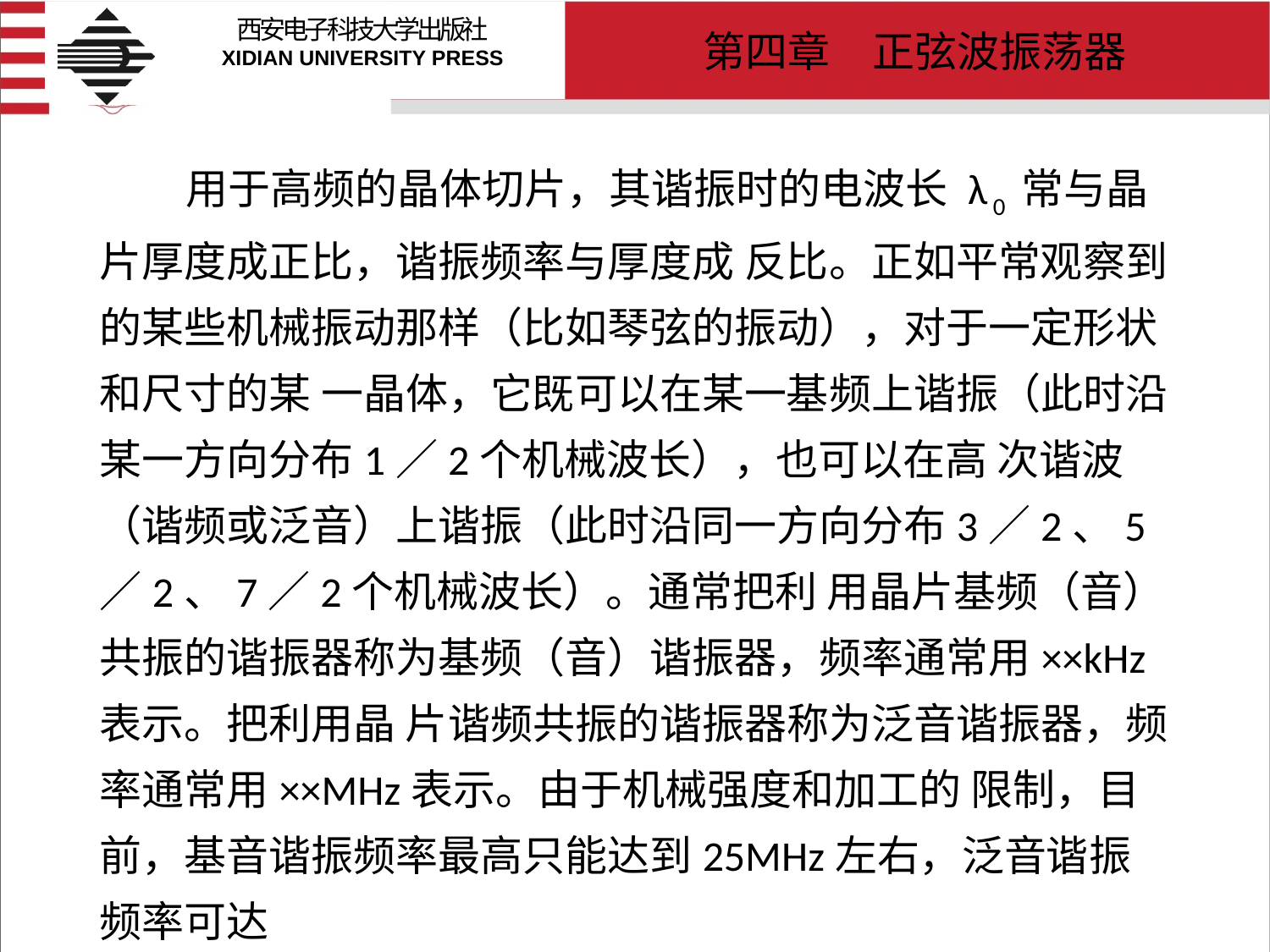

# 用于高频的晶体切片，其谐振时的电波长 λ 0 常与晶片厚度成正比，谐振频率与厚度成 反比。正如平常观察到的某些机械振动那样（比如琴弦的振动），对于一定形状和尺寸的某 一晶体，它既可以在某一基频上谐振（此时沿某一方向分布1／2个机械波长），也可以在高 次谐波（谐频或泛音）上谐振（此时沿同一方向分布3／2、5／2、7／2个机械波长）。通常把利 用晶片基频（音）共振的谐振器称为基频（音）谐振器，频率通常用××kHz表示。把利用晶 片谐频共振的谐振器称为泛音谐振器，频率通常用××MHz表示。由于机械强度和加工的 限制，目前，基音谐振频率最高只能达到25MHz左右，泛音谐振频率可达